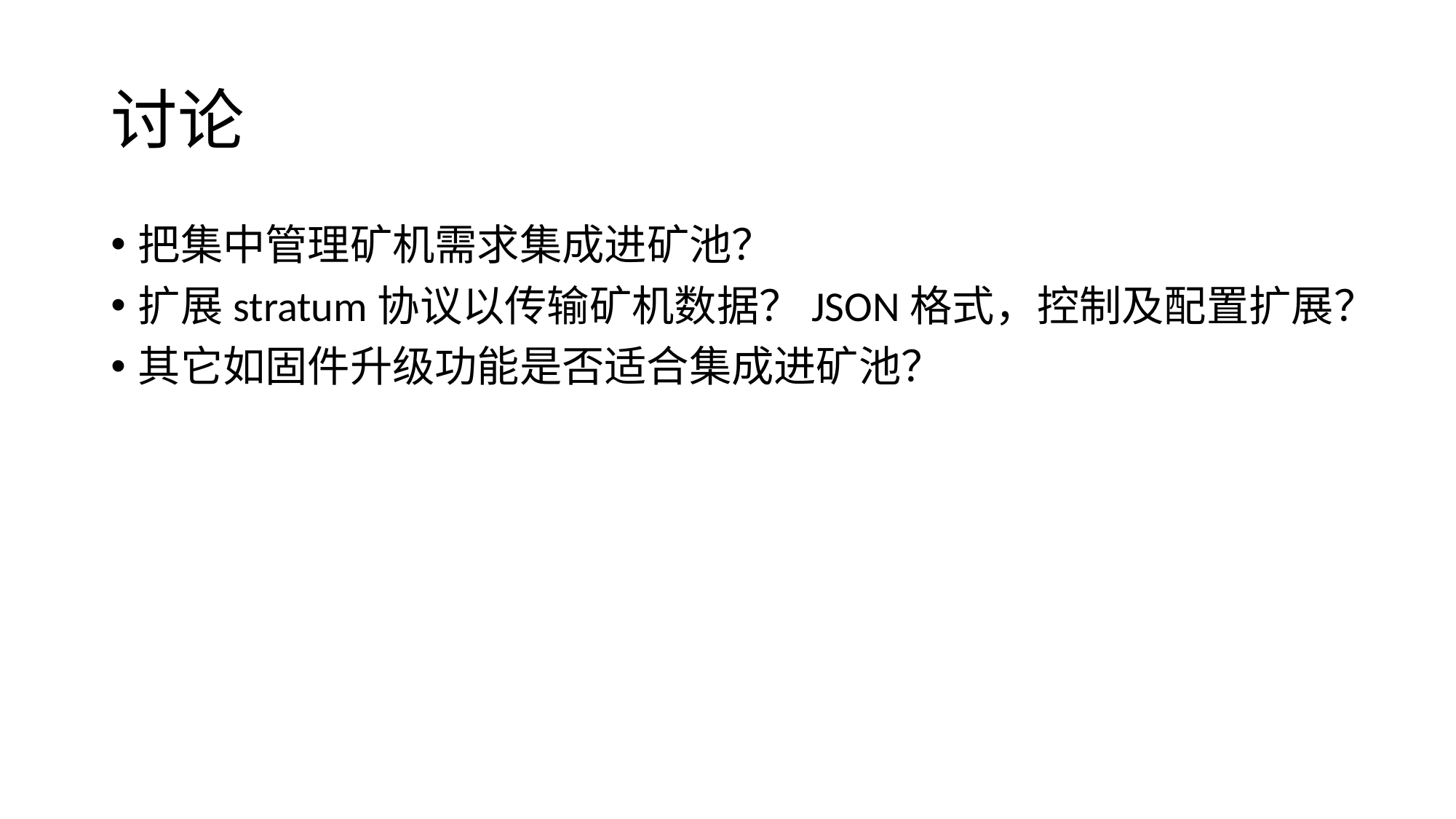

# 讨论
把集中管理矿机需求集成进矿池？
扩展stratum协议以传输矿机数据？JSON格式，控制及配置扩展？
其它如固件升级功能是否适合集成进矿池？